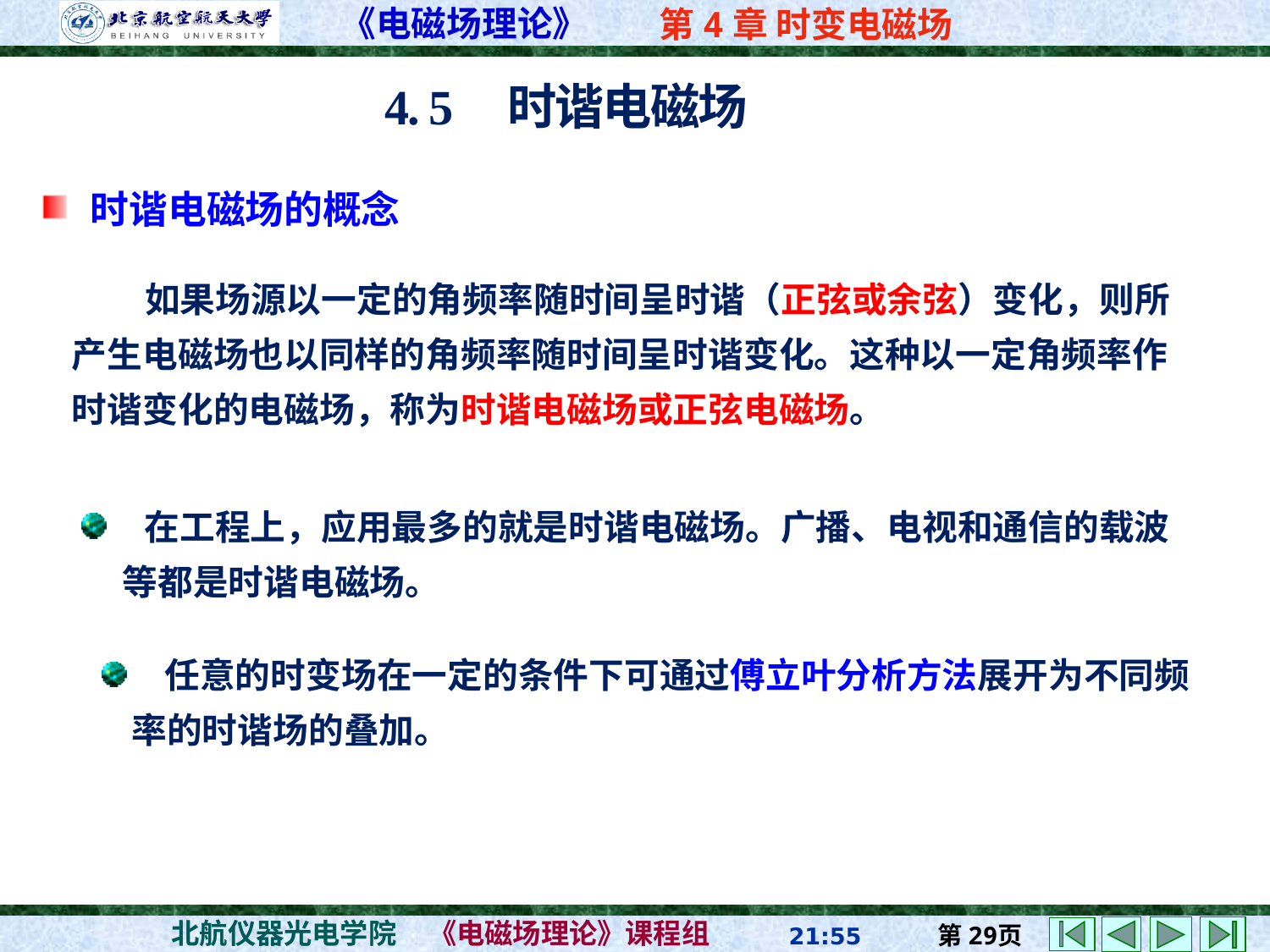

# 4. 5    时谐电磁场
 时谐电磁场的概念
        如果场源以一定的角频率随时间呈时谐（正弦或余弦）变化，则所产生电磁场也以同样的角频率随时间呈时谐变化。这种以一定角频率作时谐变化的电磁场，称为时谐电磁场或正弦电磁场。
   在工程上，应用最多的就是时谐电磁场。广播、电视和通信的载波
    等都是时谐电磁场。
   任意的时变场在一定的条件下可通过傅立叶分析方法展开为不同频率的时谐场的叠加。